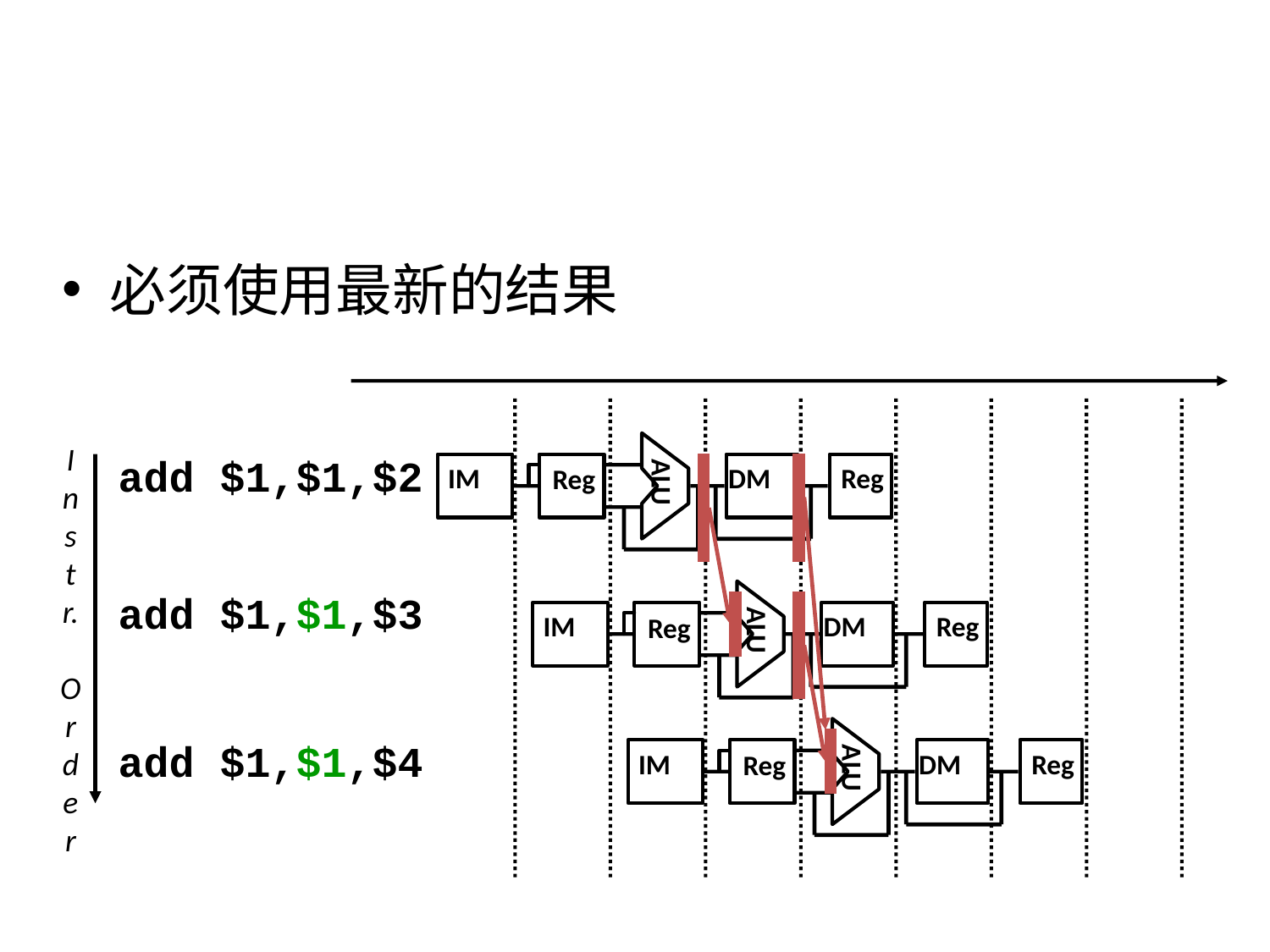

#
必须使用最新的结果

I
n
s
t
r.

O
r
d
e
r

ALU

IM

DM
Reg
Reg

add $1,$1,$2

add $1,$1,$3

ALU

IM

DM
Reg
Reg

ALU

IM

DM
Reg
Reg

add $1,$1,$4